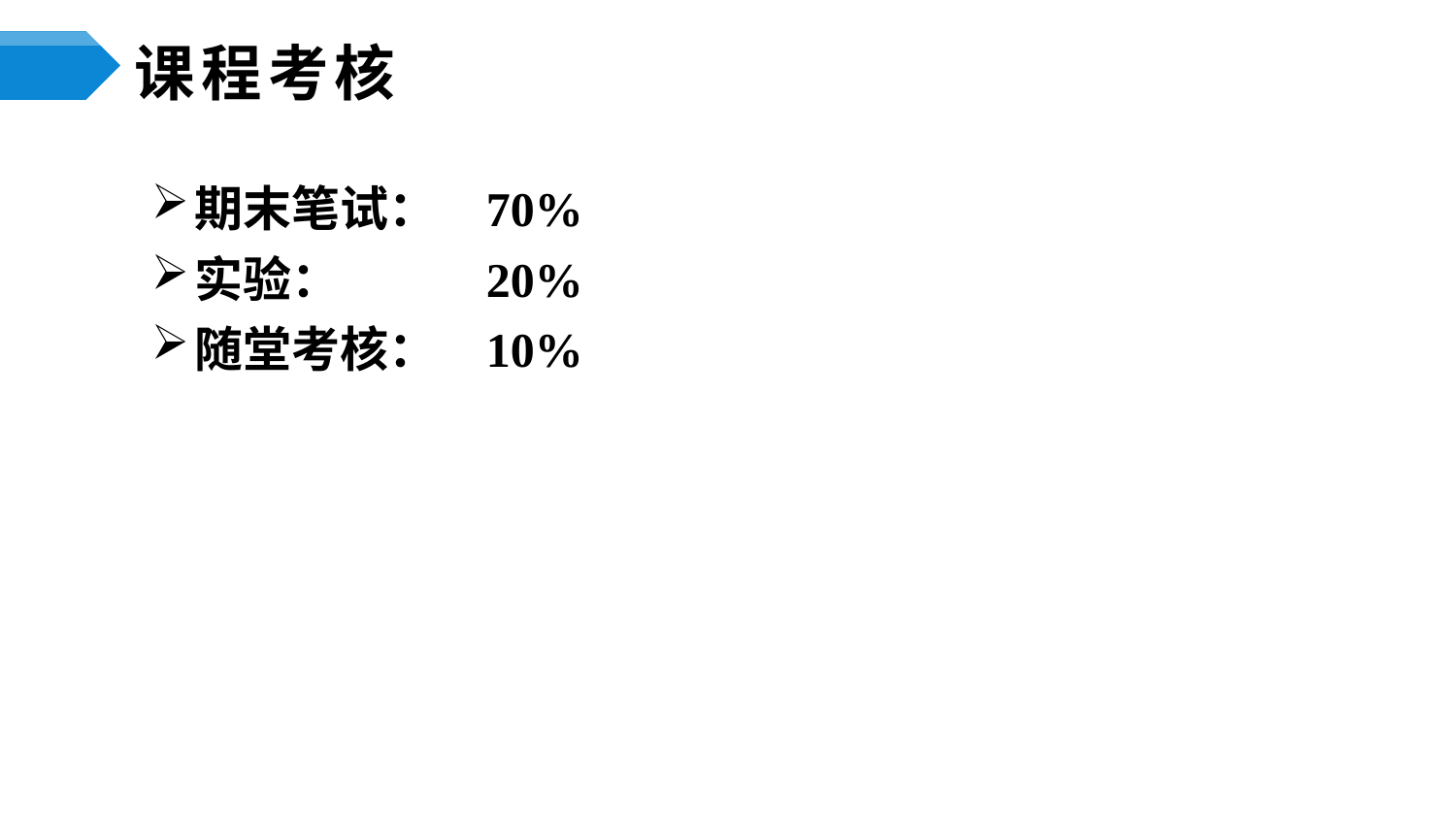

# 课程考核
期末笔试：	70%
实验：	20%
随堂考核：	10%